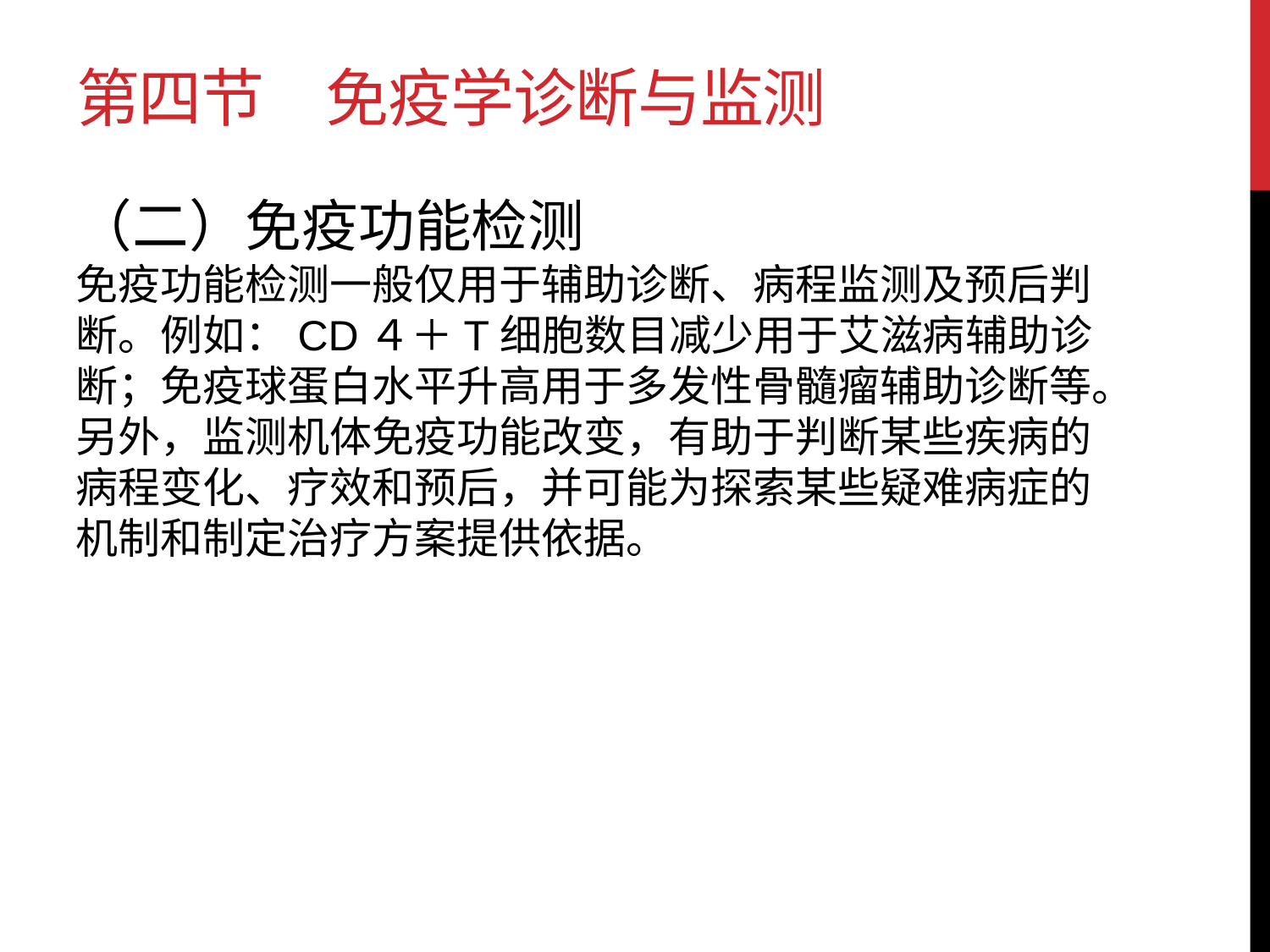

# 第四节　免疫学诊断与监测
（二）免疫功能检测
免疫功能检测一般仅用于辅助诊断、病程监测及预后判断。例如：CD４＋T细胞数目减少用于艾滋病辅助诊断；免疫球蛋白水平升高用于多发性骨髓瘤辅助诊断等。另外，监测机体免疫功能改变，有助于判断某些疾病的病程变化、疗效和预后，并可能为探索某些疑难病症的机制和制定治疗方案提供依据。